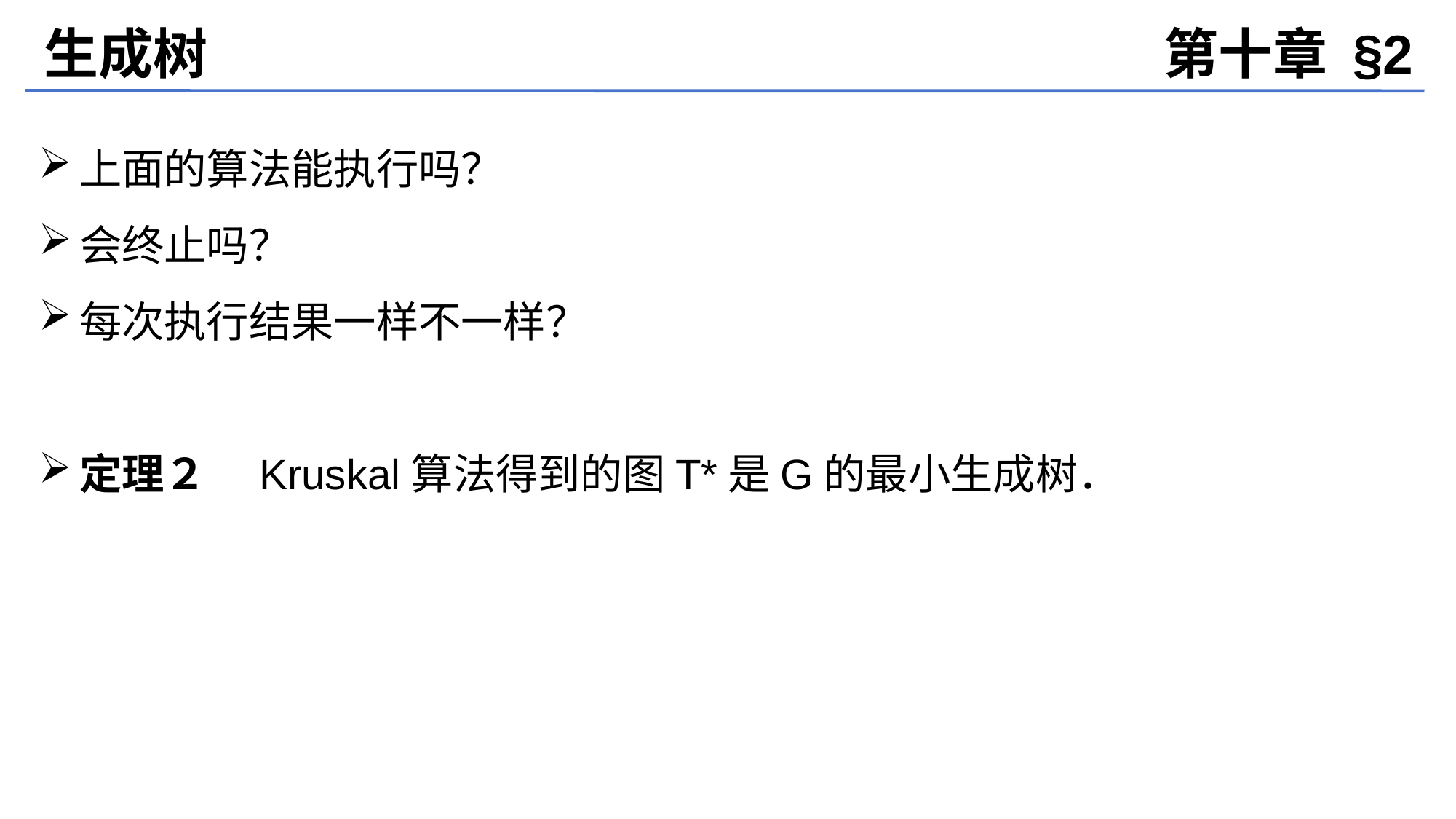

生成树
第十章 §2
上面的算法能执行吗？
会终止吗？
每次执行结果一样不一样？

定理２　Kruskal算法得到的图T*是G的最小生成树．